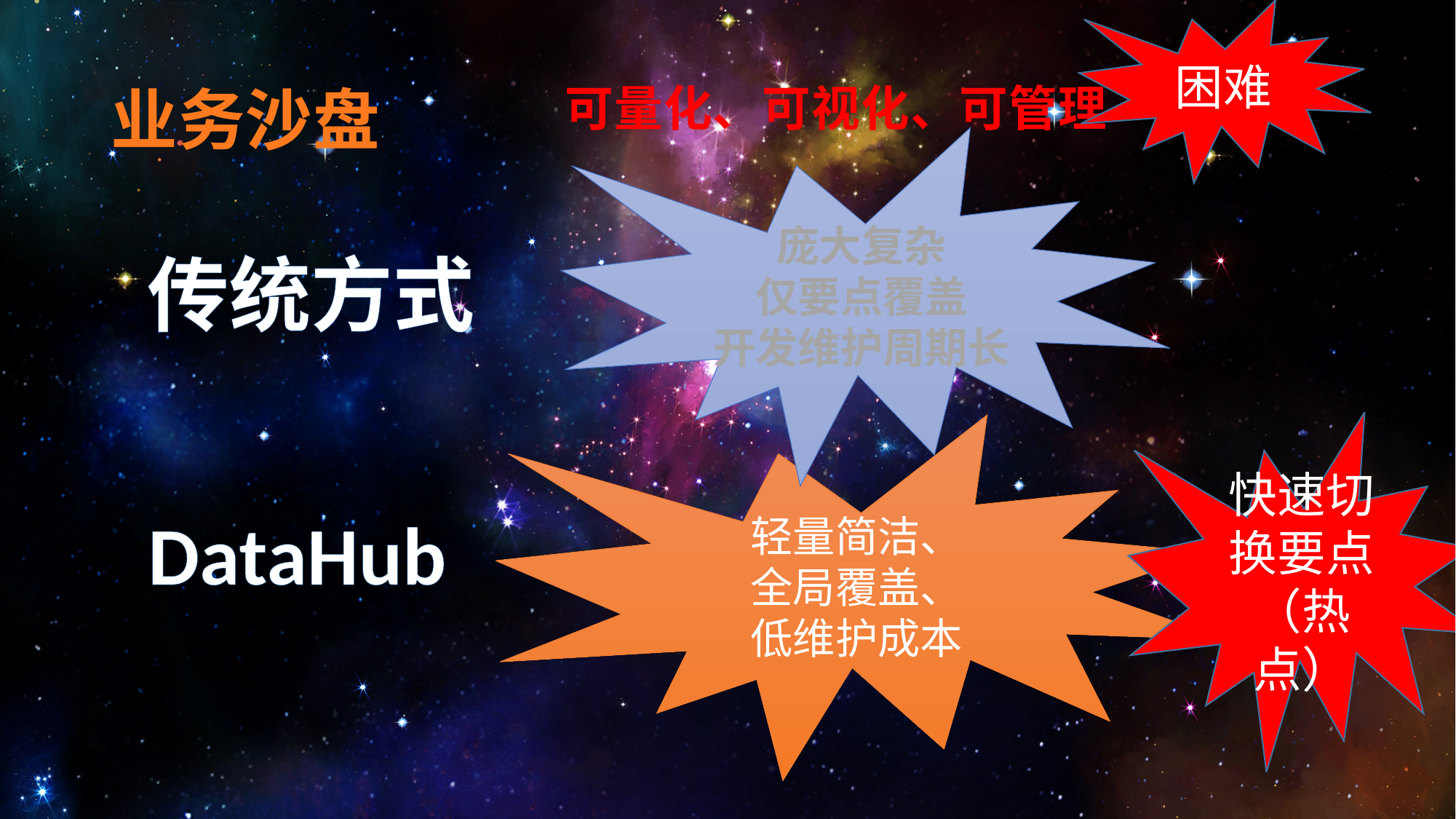

困难
# 业务沙盘
可量化、可视化、可管理
庞大复杂
仅要点覆盖
开发维护周期长
传统方式
快速切换要点（热点）
轻量简洁、
全局覆盖、
低维护成本
DataHub